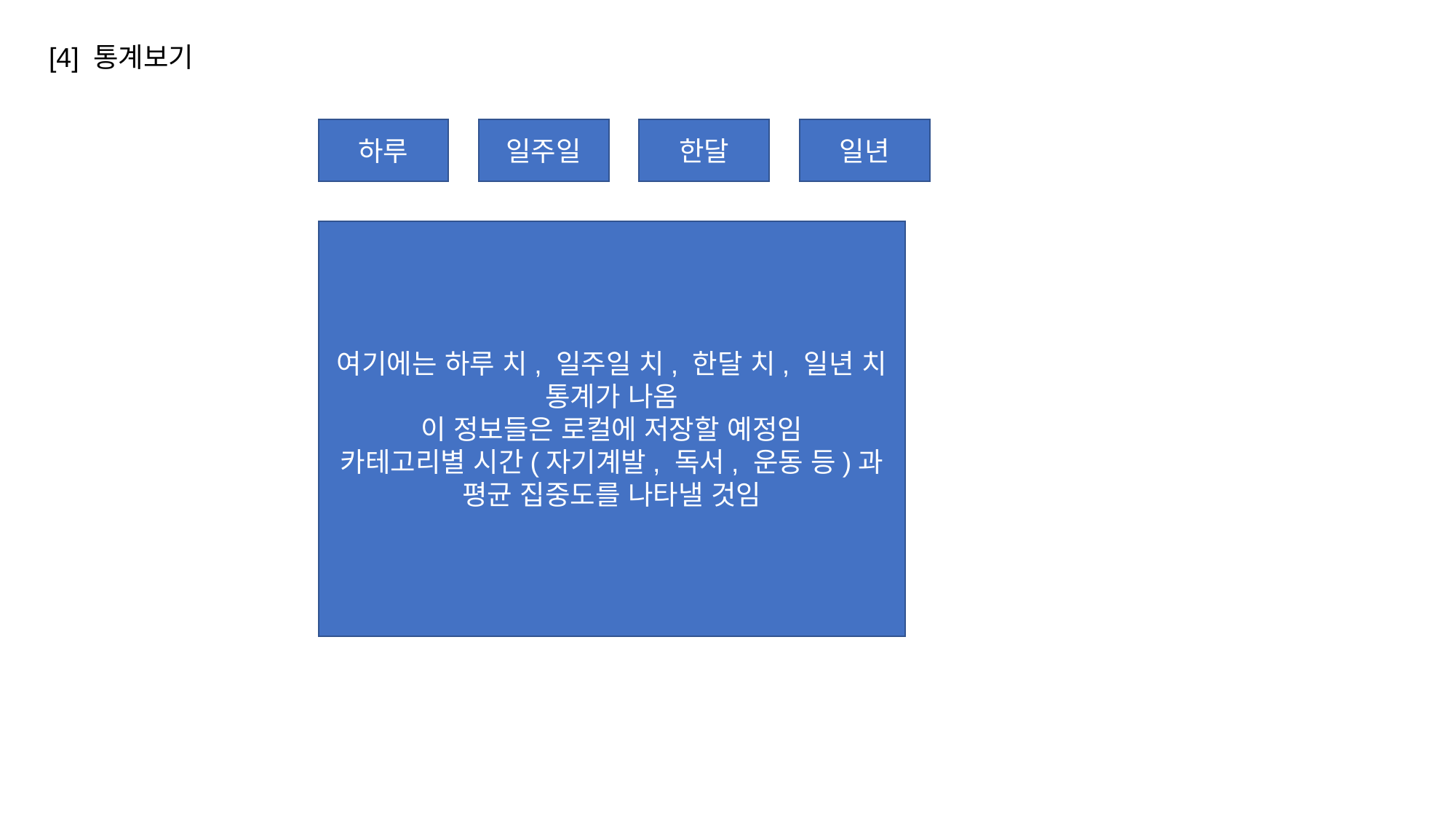

[4] 통계보기
한달
일년
하루
일주일
여기에는 하루 치, 일주일 치, 한달 치, 일년 치 통계가 나옴
이 정보들은 로컬에 저장할 예정임
카테고리별 시간(자기계발, 독서, 운동 등)과 평균 집중도를 나타낼 것임